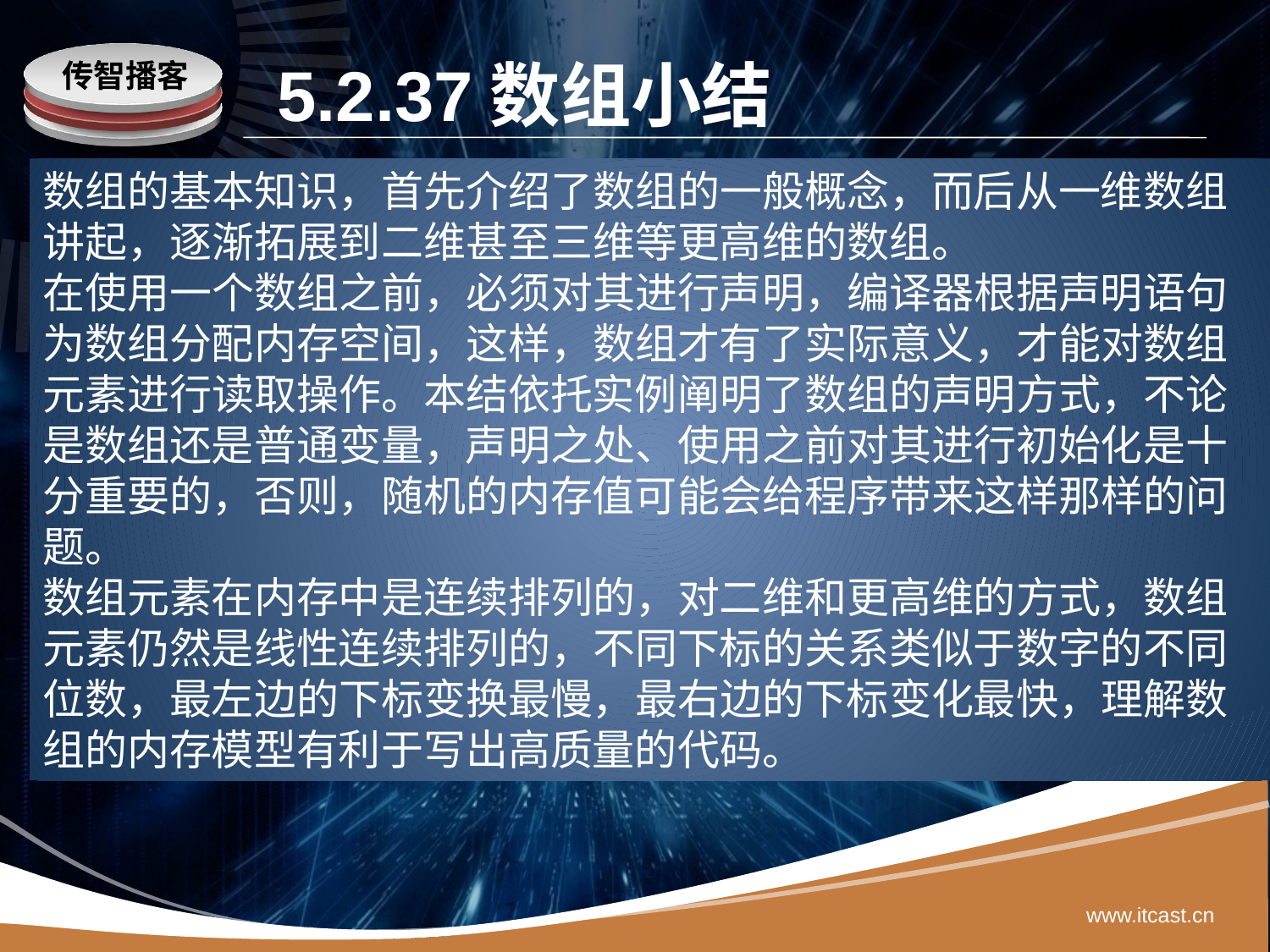

# 5.2.37数组小结
数组的基本知识，首先介绍了数组的一般概念，而后从一维数组讲起，逐渐拓展到二维甚至三维等更高维的数组。
在使用一个数组之前，必须对其进行声明，编译器根据声明语句为数组分配内存空间，这样，数组才有了实际意义，才能对数组元素进行读取操作。本结依托实例阐明了数组的声明方式，不论是数组还是普通变量，声明之处、使用之前对其进行初始化是十分重要的，否则，随机的内存值可能会给程序带来这样那样的问题。
数组元素在内存中是连续排列的，对二维和更高维的方式，数组元素仍然是线性连续排列的，不同下标的关系类似于数字的不同位数，最左边的下标变换最慢，最右边的下标变化最快，理解数组的内存模型有利于写出高质量的代码。
www.itcast.cn